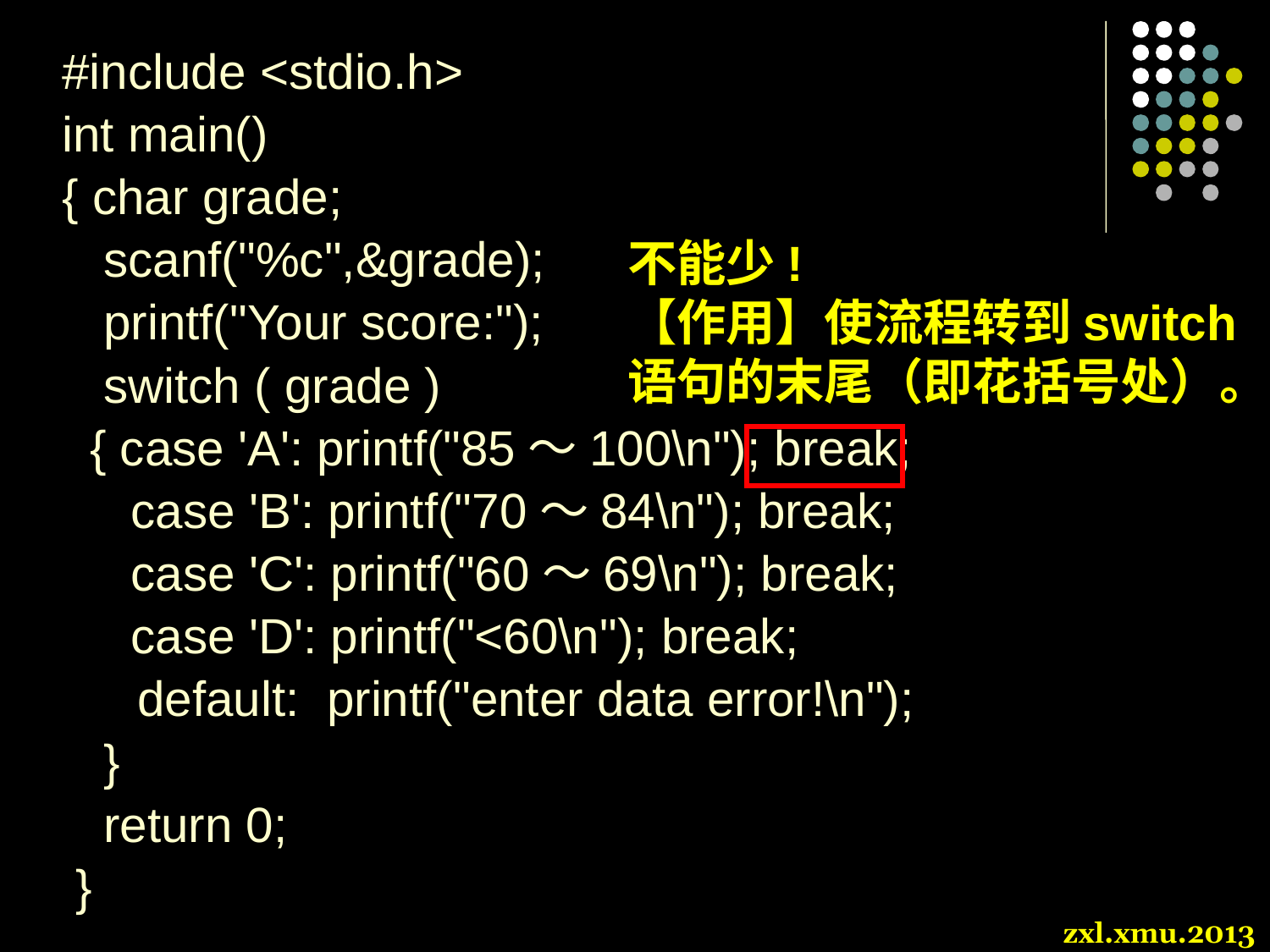

#include <stdio.h>
int main()
{ char grade;
   scanf("%c",&grade);
   printf("Your score:");
   switch ( grade )
  { case 'A': printf("85～100\n"); break;
     case 'B': printf("70～84\n"); break;
     case 'C': printf("60～69\n"); break;
     case 'D': printf("<60\n"); break;
	  default:  printf("enter data error!\n");
   }
   return 0;
 }
不能少!
【作用】使流程转到switch语句的末尾（即花括号处）。